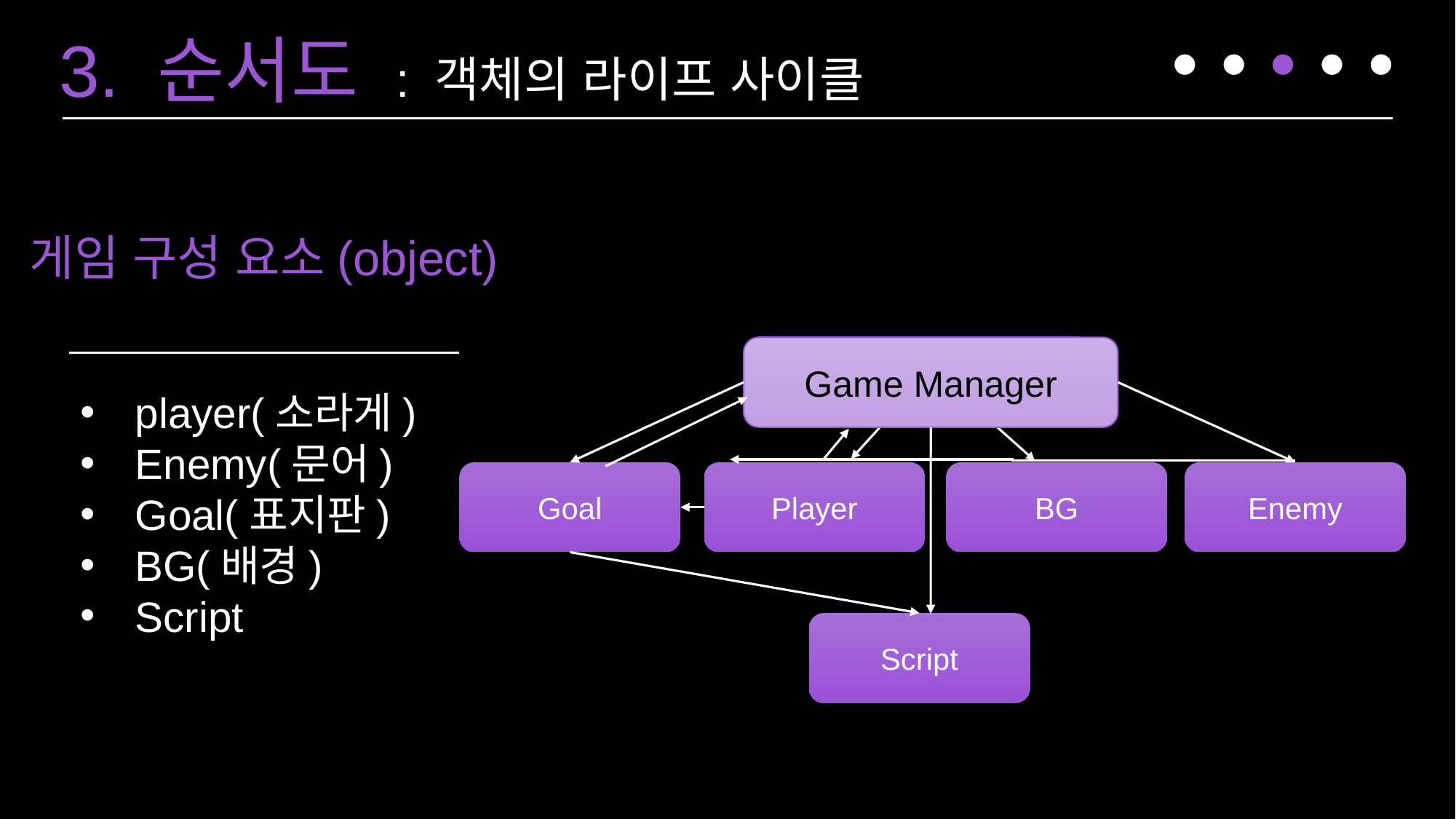

3. 순서도 : 객체의 라이프 사이클

게임 구성 요소(object)

player(소라게)
Enemy(문어)
Goal(표지판)
BG(배경)
Script

Game Manager
Goal
Player
BG
Enemy
Script